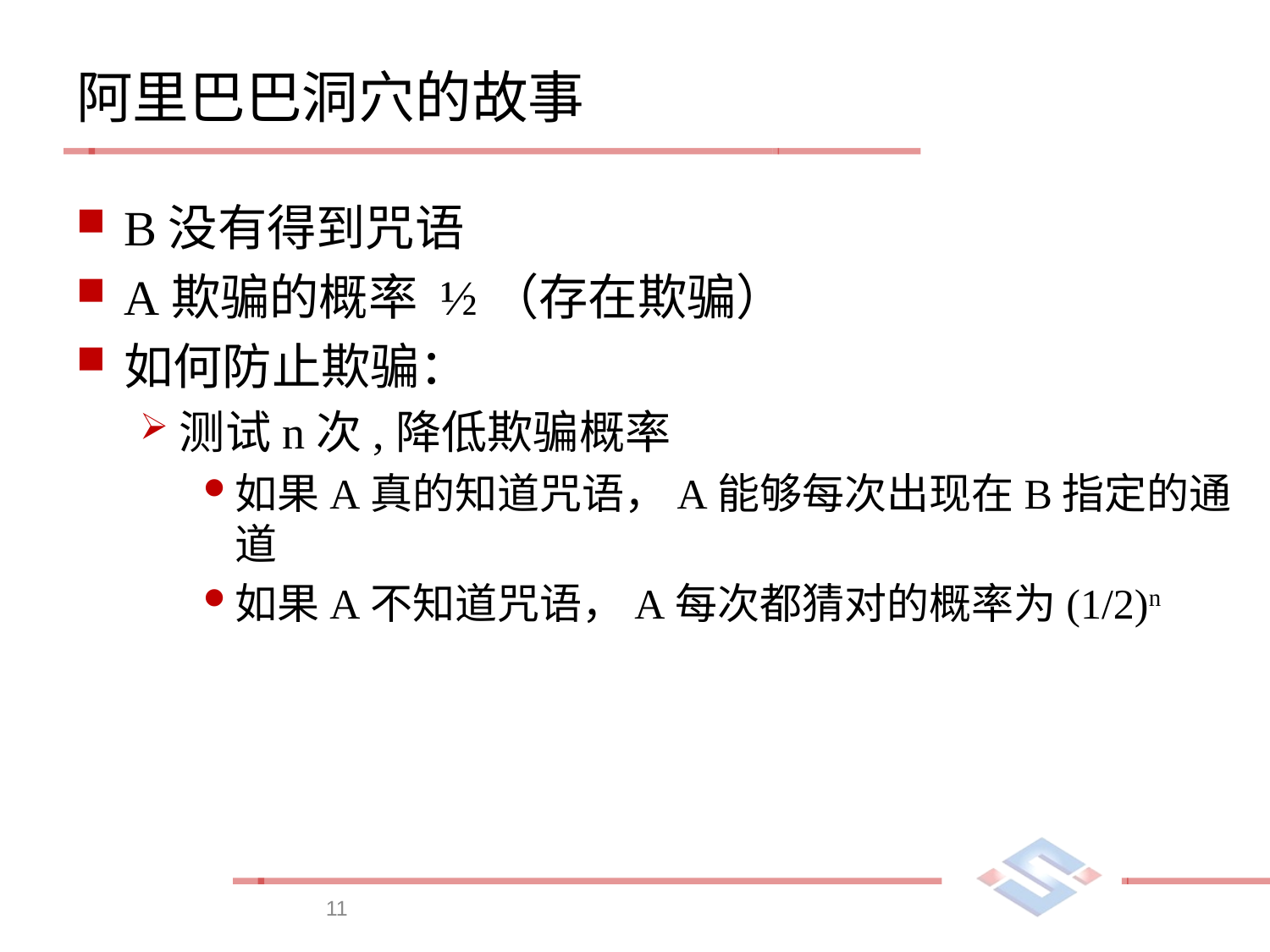

# 阿里巴巴洞穴的故事
B没有得到咒语
A欺骗的概率 ½（存在欺骗）
如何防止欺骗：
测试n次,降低欺骗概率
如果A真的知道咒语，A能够每次出现在B指定的通道
如果A不知道咒语，A每次都猜对的概率为(1/2)n